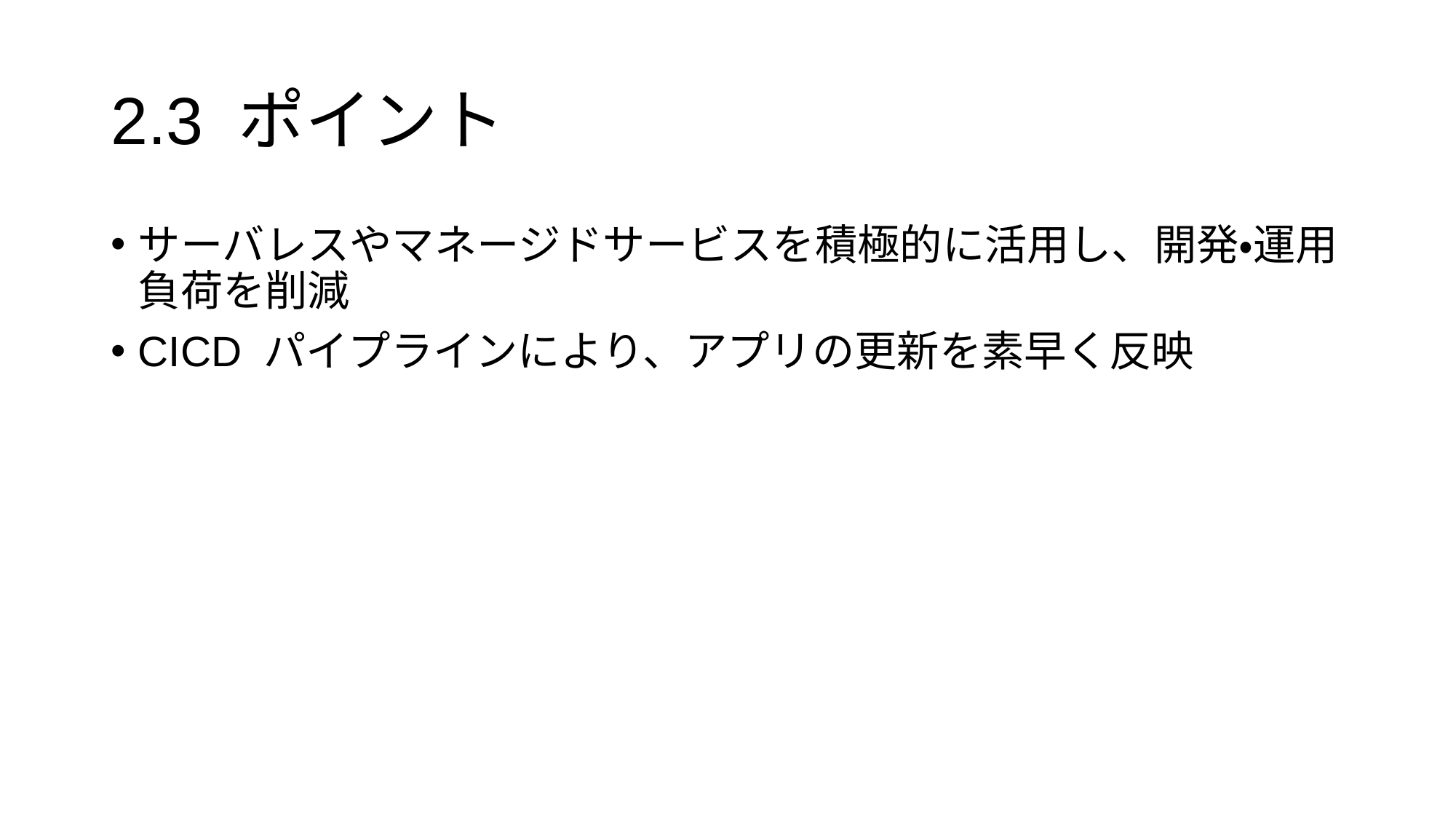

# 2.3 ポイント
サーバレスやマネージドサービスを積極的に活用し、開発・運用負荷を削減
CICD パイプラインにより、アプリの更新を素早く反映